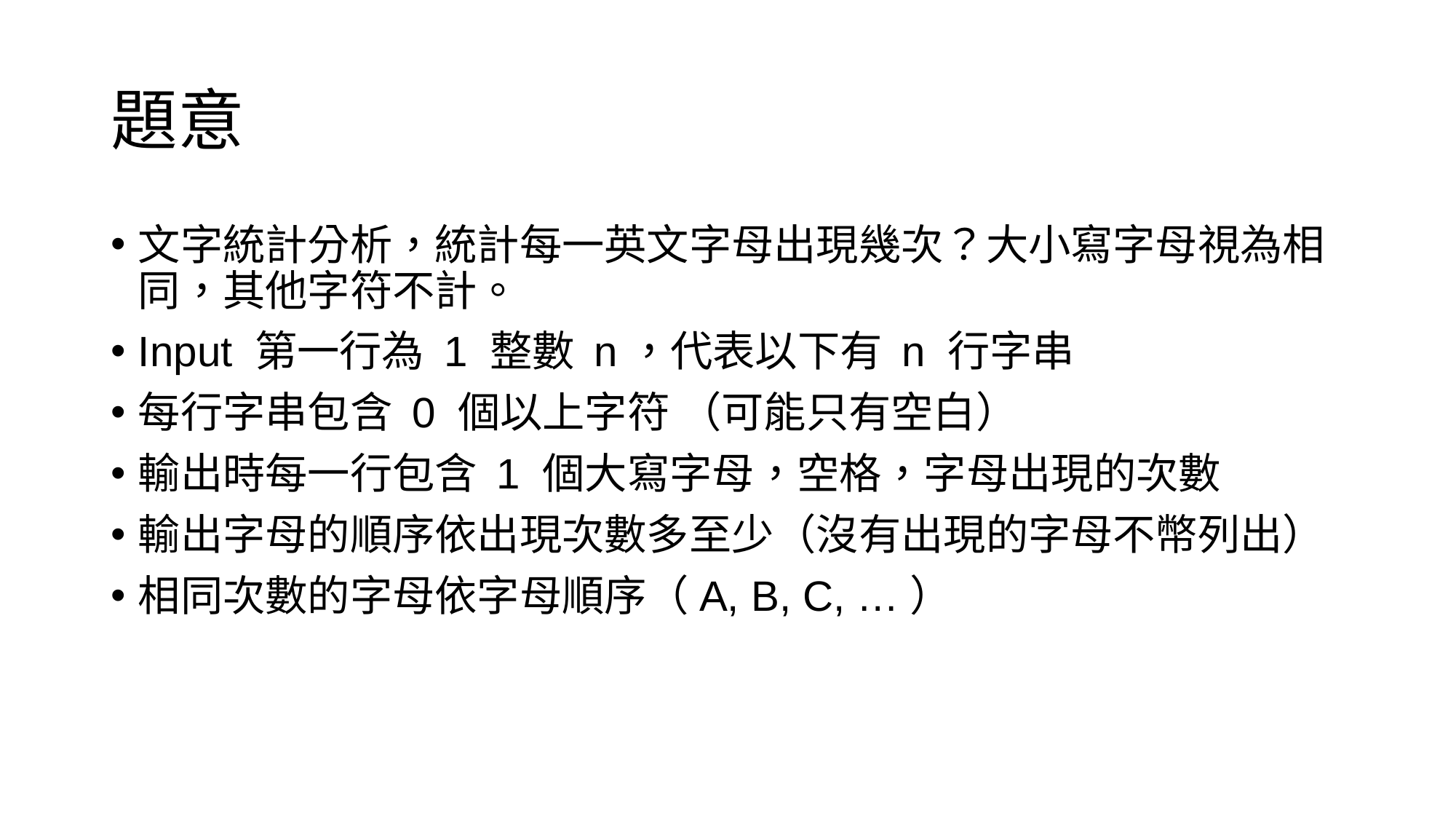

# 題意
文字統計分析，統計每一英文字母出現幾次？大小寫字母視為相同，其他字符不計。
Input 第一行為 1 整數 n，代表以下有 n 行字串
每行字串包含 0 個以上字符 （可能只有空白）
輸出時每一行包含 1 個大寫字母，空格，字母出現的次數
輸出字母的順序依出現次數多至少（沒有出現的字母不幣列出）
相同次數的字母依字母順序（A, B, C, …）